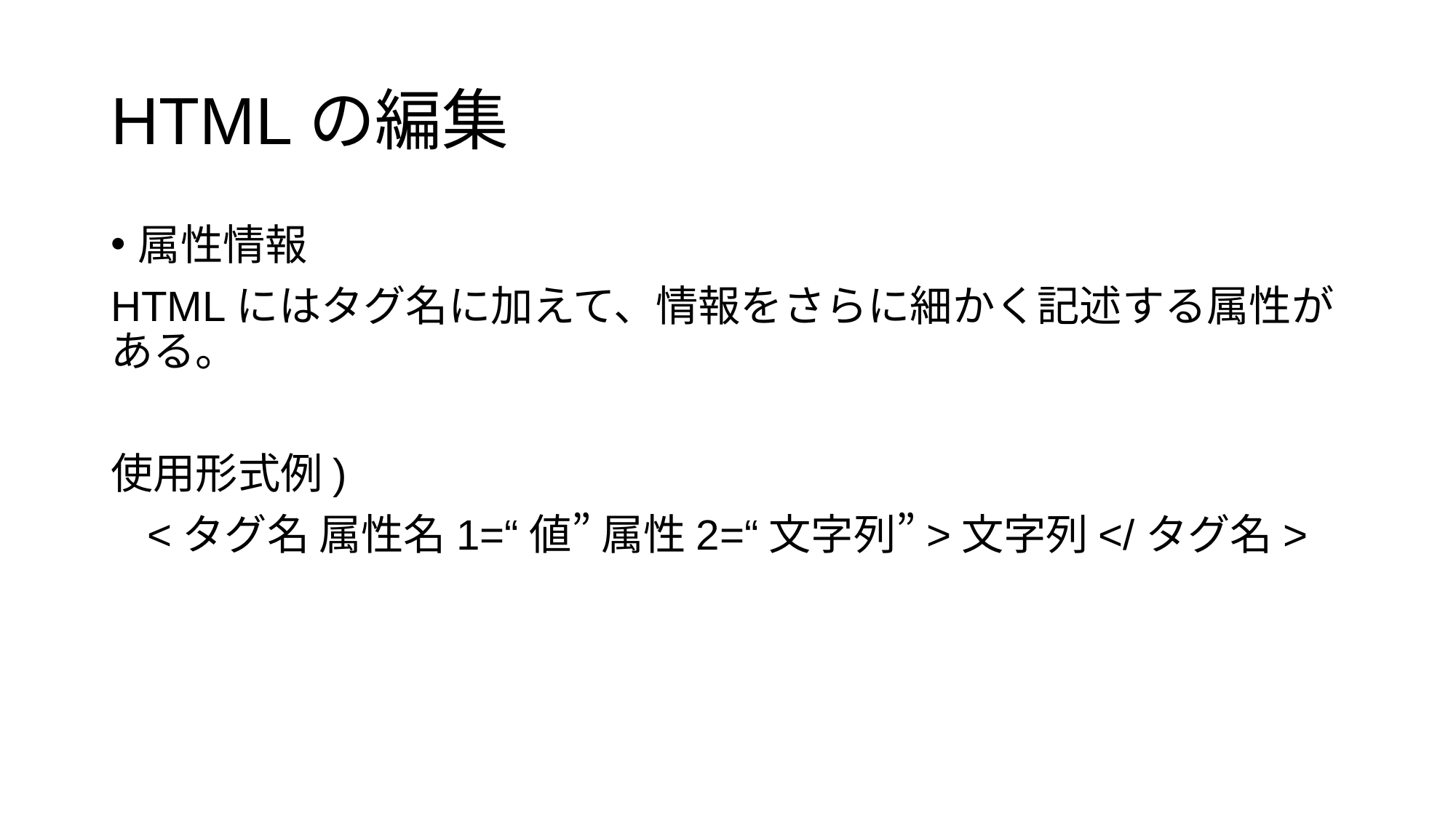

# HTMLの編集
属性情報
HTMLにはタグ名に加えて、情報をさらに細かく記述する属性がある。

使用形式例)
<タグ名 属性名1=“値” 属性2=“文字列”>文字列</タグ名>